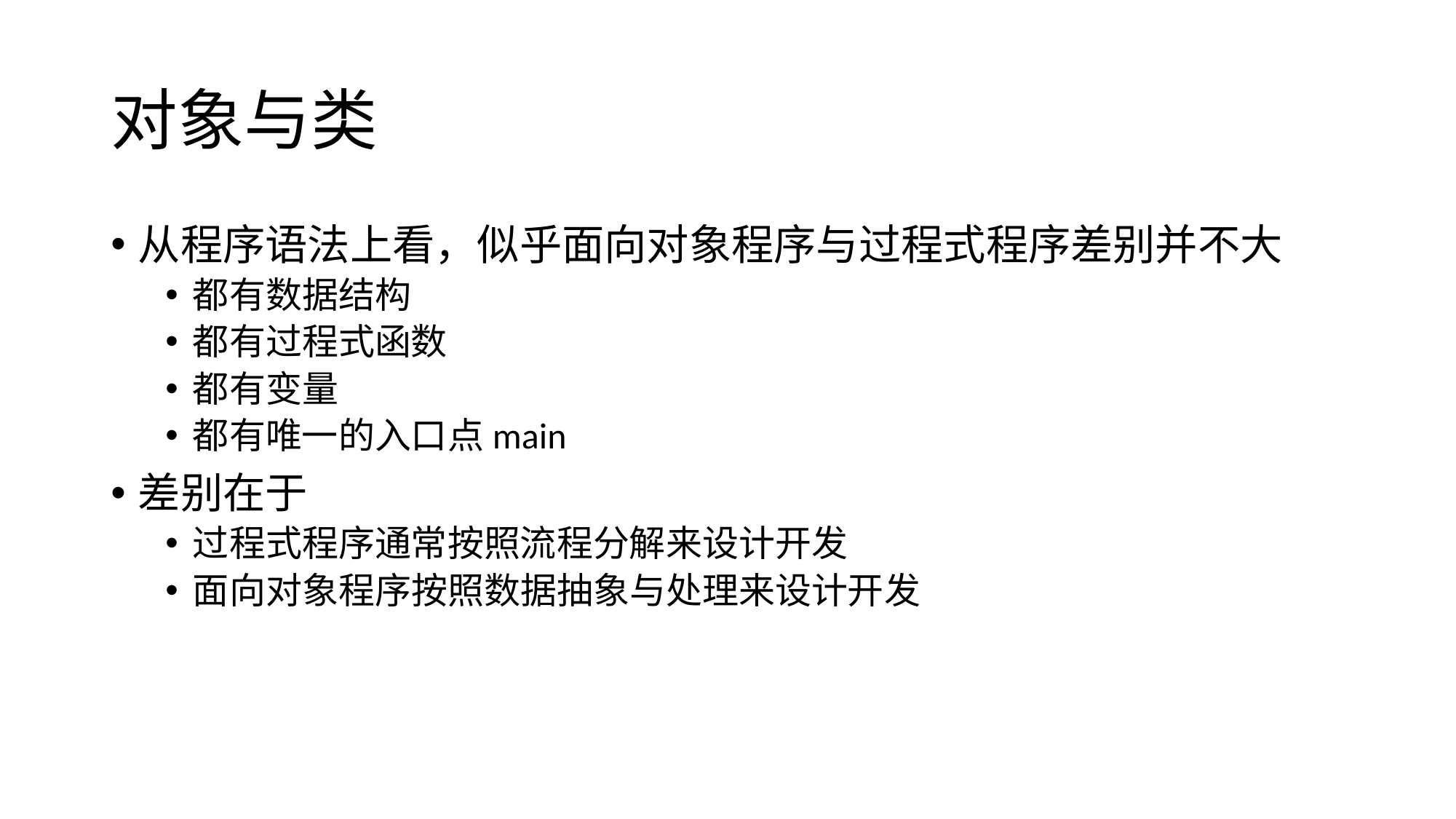

# 对象与类
从程序语法上看，似乎面向对象程序与过程式程序差别并不大
都有数据结构
都有过程式函数
都有变量
都有唯一的入口点main
差别在于
过程式程序通常按照流程分解来设计开发
面向对象程序按照数据抽象与处理来设计开发